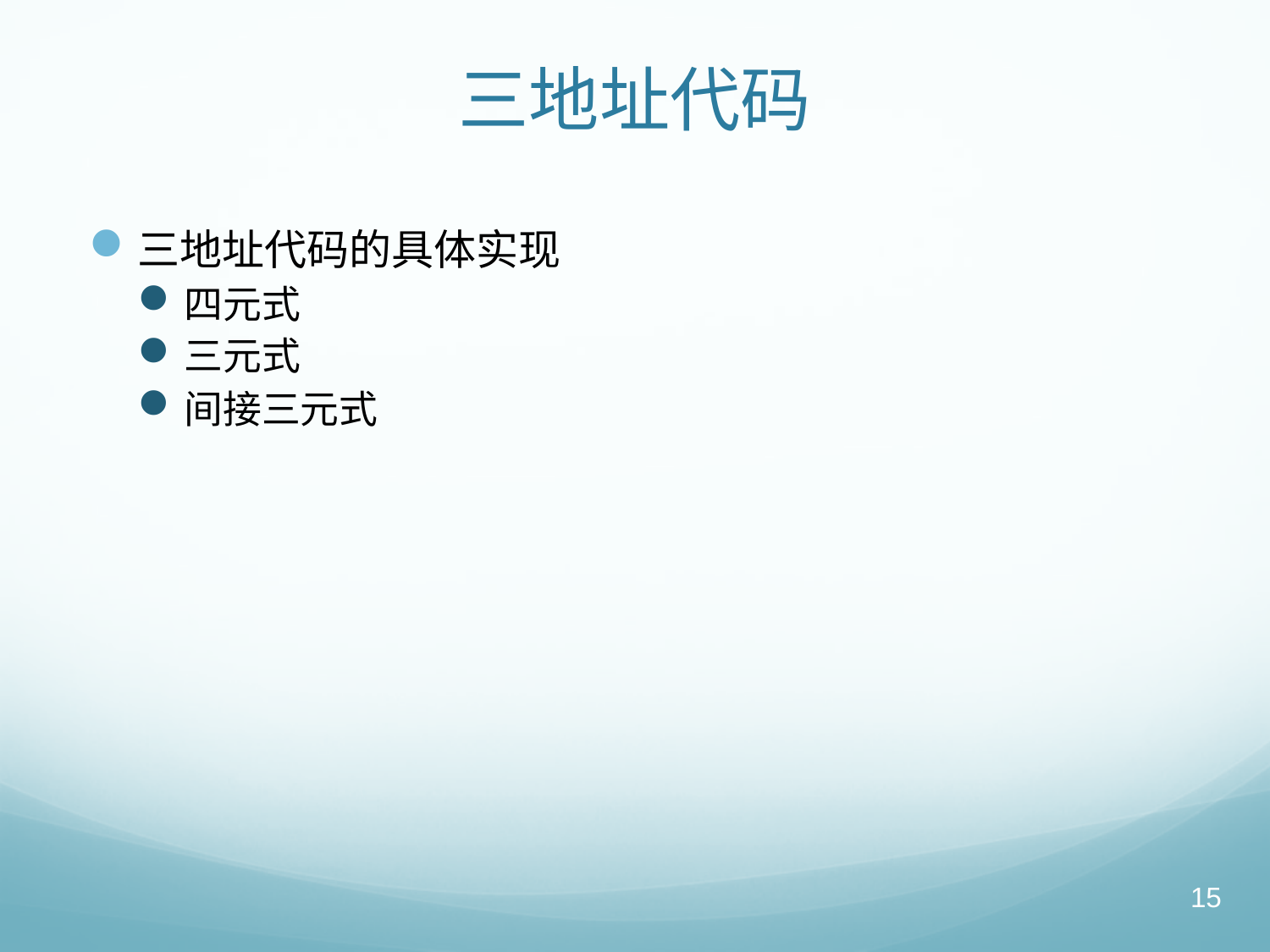

# 三地址代码
三地址代码的具体实现
四元式
三元式
间接三元式

15